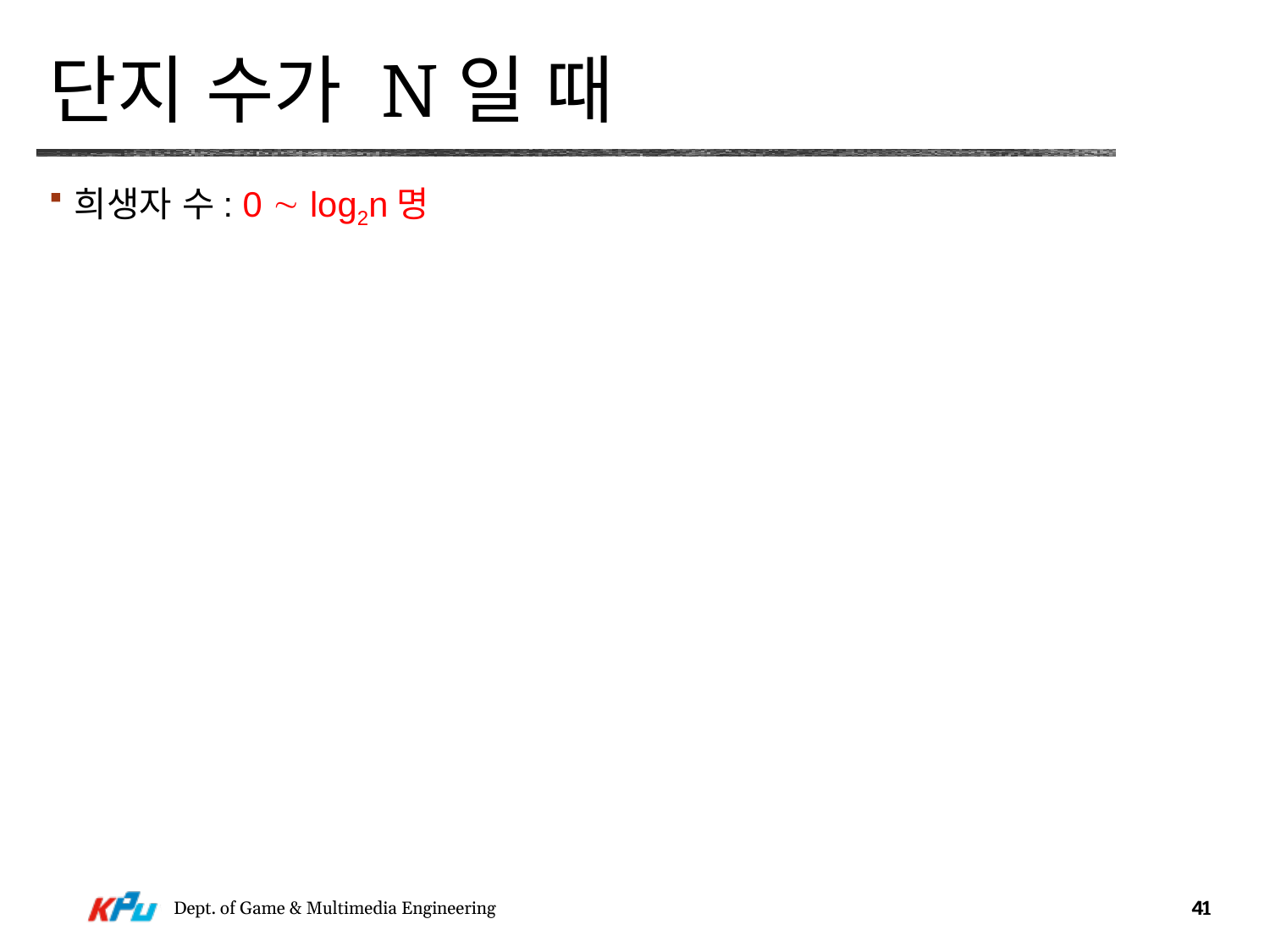

# 단지 수가 n일 때
희생자 수: 0 ∼ log2n명
Dept. of Game & Multimedia Engineering
41